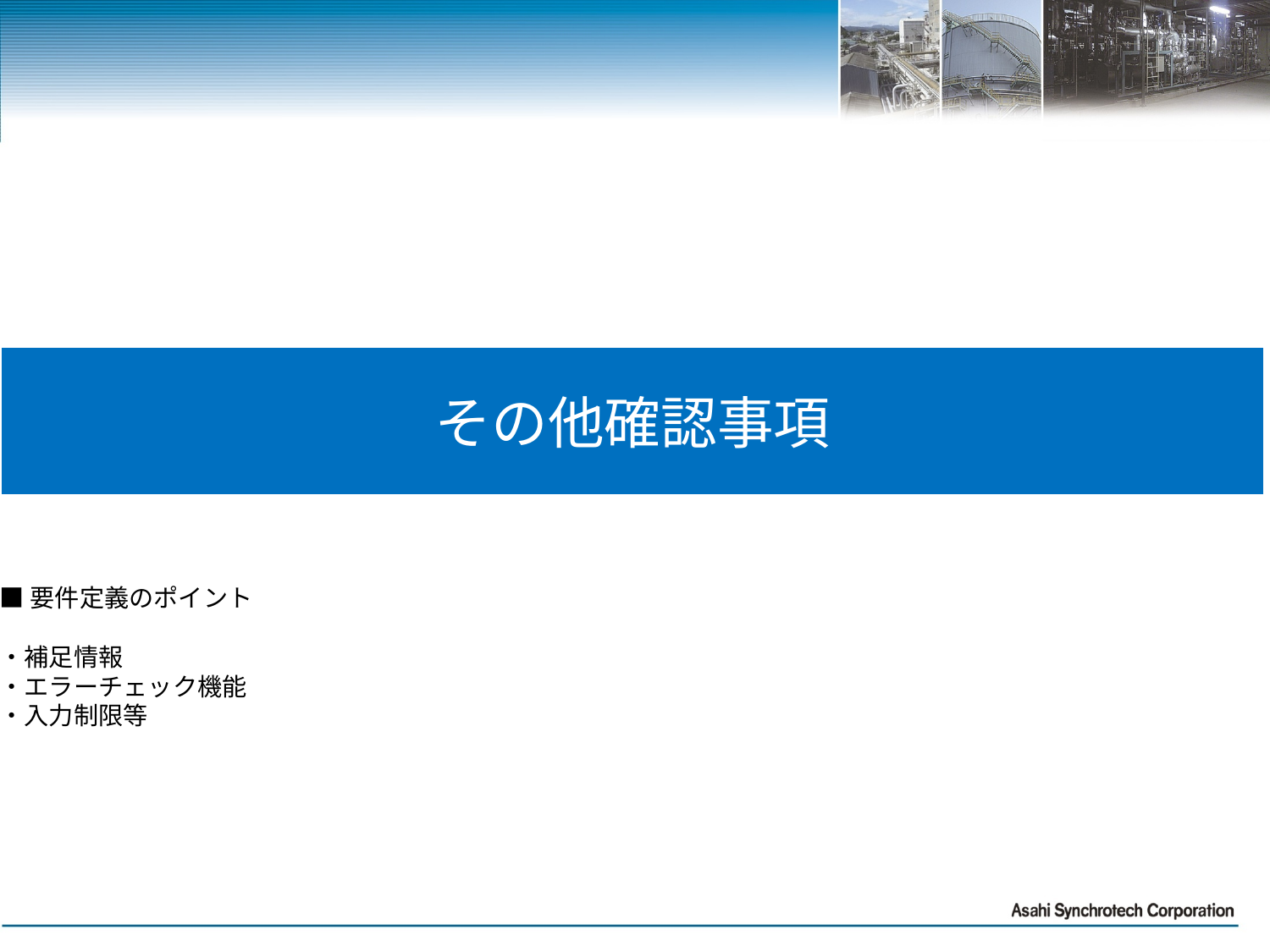

その他確認事項
■要件定義のポイント

・補足情報
・エラーチェック機能
・入力制限等